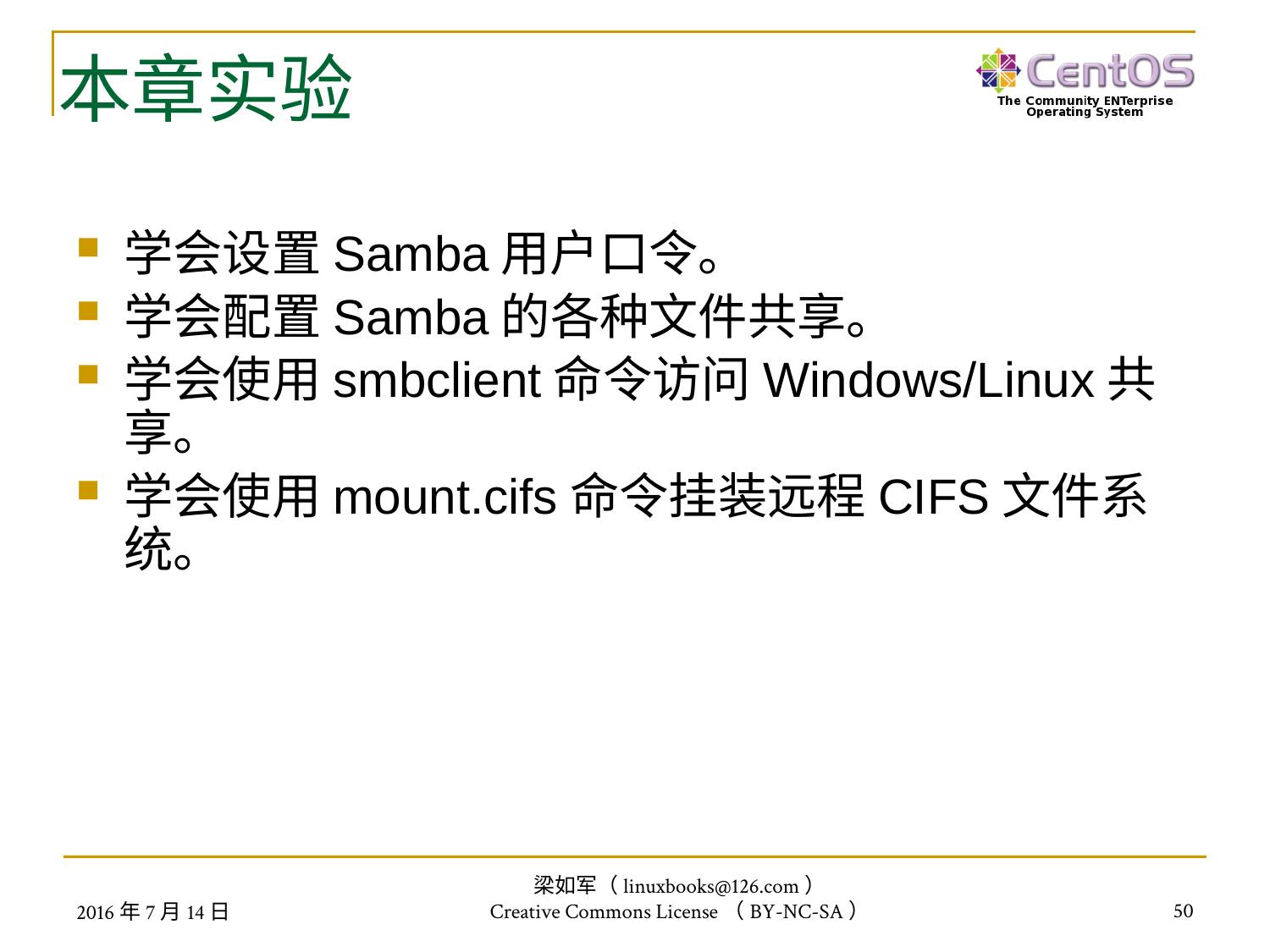

# 本章实验
学会设置Samba用户口令。
学会配置Samba的各种文件共享。
学会使用smbclient命令访问Windows/Linux共享。
学会使用mount.cifs命令挂装远程CIFS文件系统。
梁如军（linuxbooks@126.com）
Creative Commons License（BY-NC-SA）
2016年7月14日
50